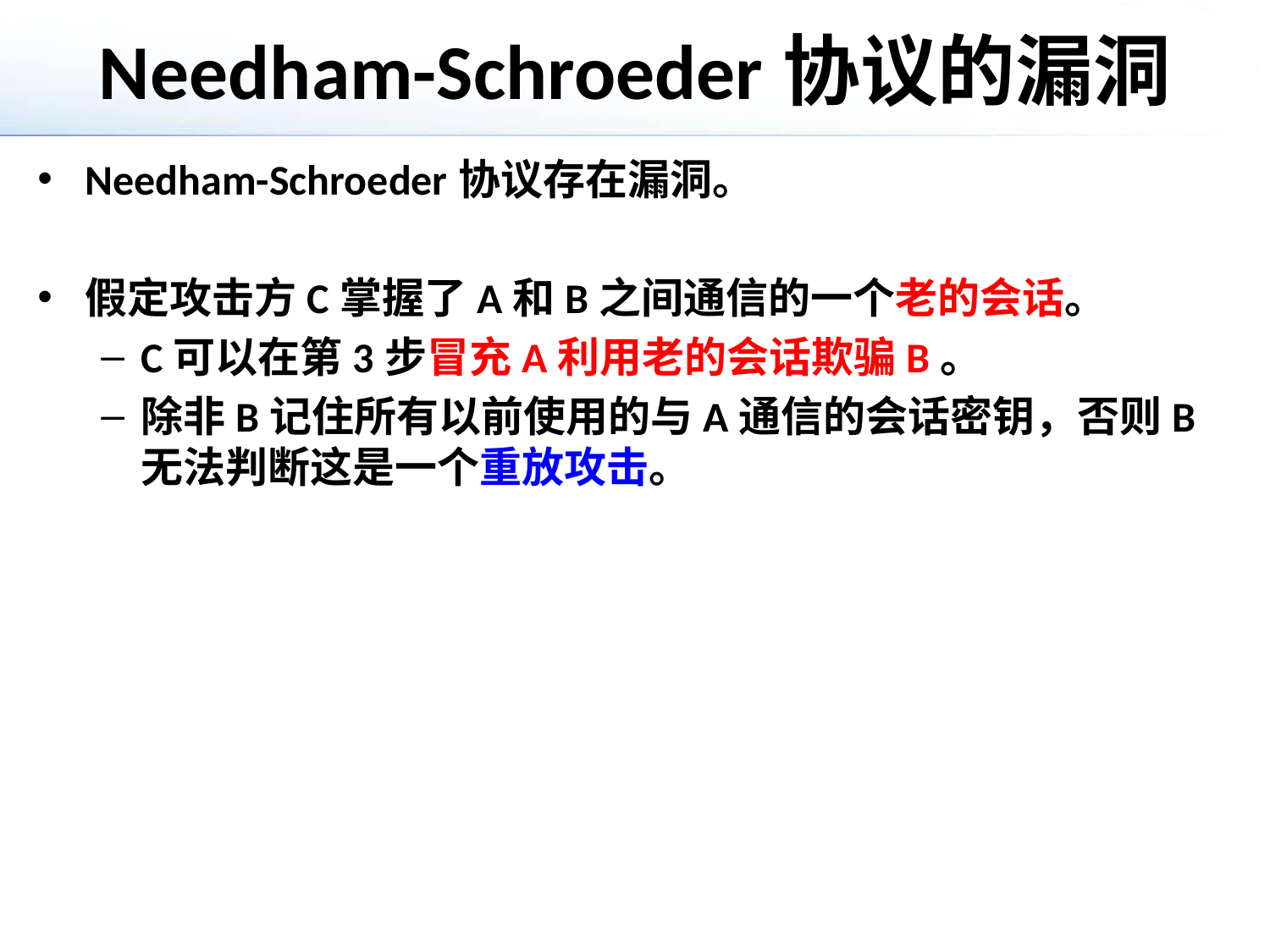

# Needham-Schroeder协议的漏洞
Needham-Schroeder协议存在漏洞。

假定攻击方C掌握了A和B之间通信的一个老的会话。
C可以在第3步冒充A利用老的会话欺骗B。
除非B记住所有以前使用的与A通信的会话密钥，否则B无法判断这是一个重放攻击。